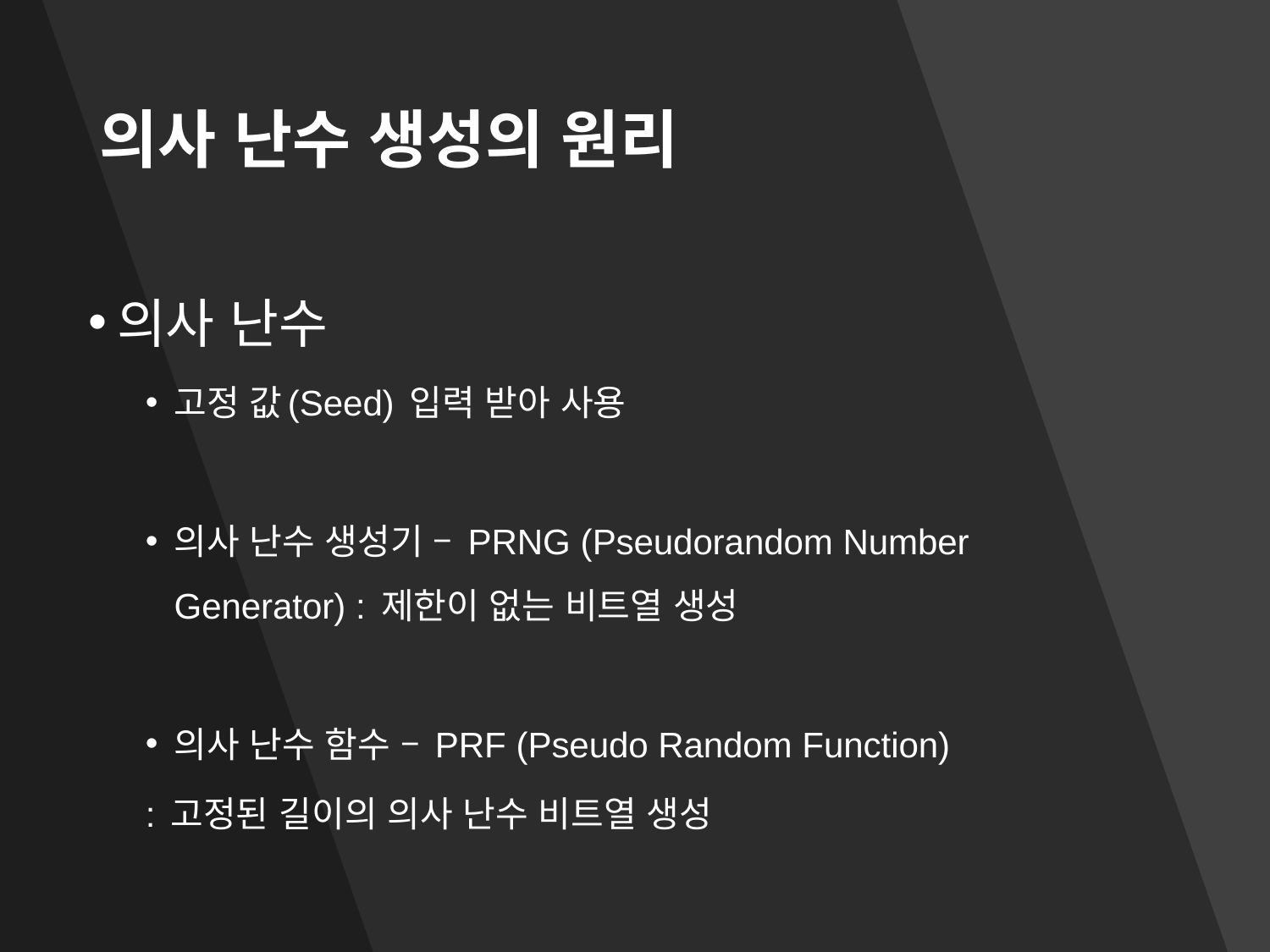

# 의사 난수 생성의 원리
의사 난수
고정 값(Seed) 입력 받아 사용

의사 난수 생성기 – PRNG (Pseudorandom Number Generator) : 제한이 없는 비트열 생성

의사 난수 함수 – PRF (Pseudo Random Function)
	: 고정된 길이의 의사 난수 비트열 생성